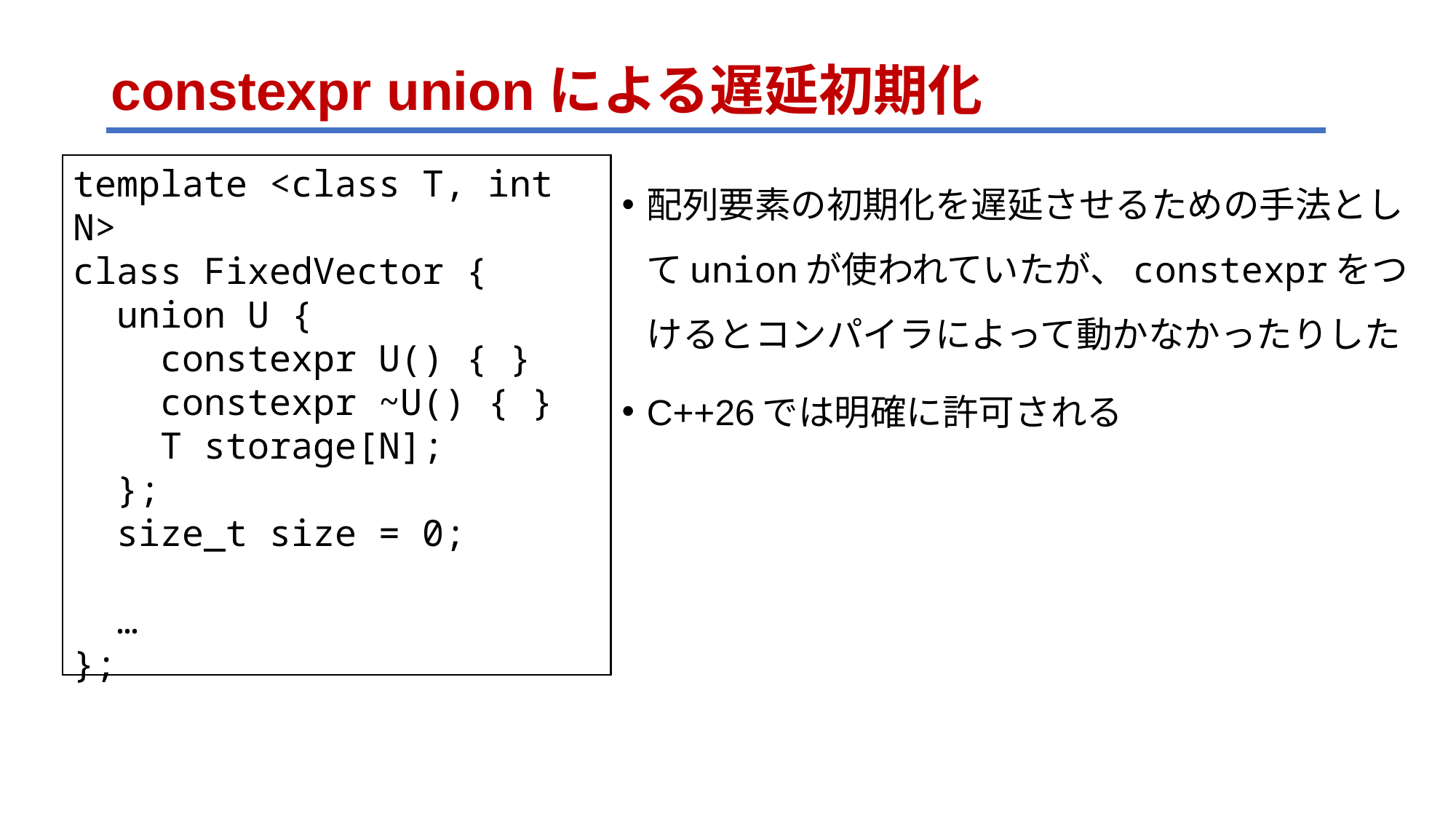

# constexpr unionによる遅延初期化
配列要素の初期化を遅延させるための手法としてunionが使われていたが、constexprをつけるとコンパイラによって動かなかったりした
C++26では明確に許可される
template <class T, int N>
class FixedVector {
  union U {
    constexpr U() { }
    constexpr ~U() { }
    T storage[N];
  };
  size_t size = 0;

  …
};